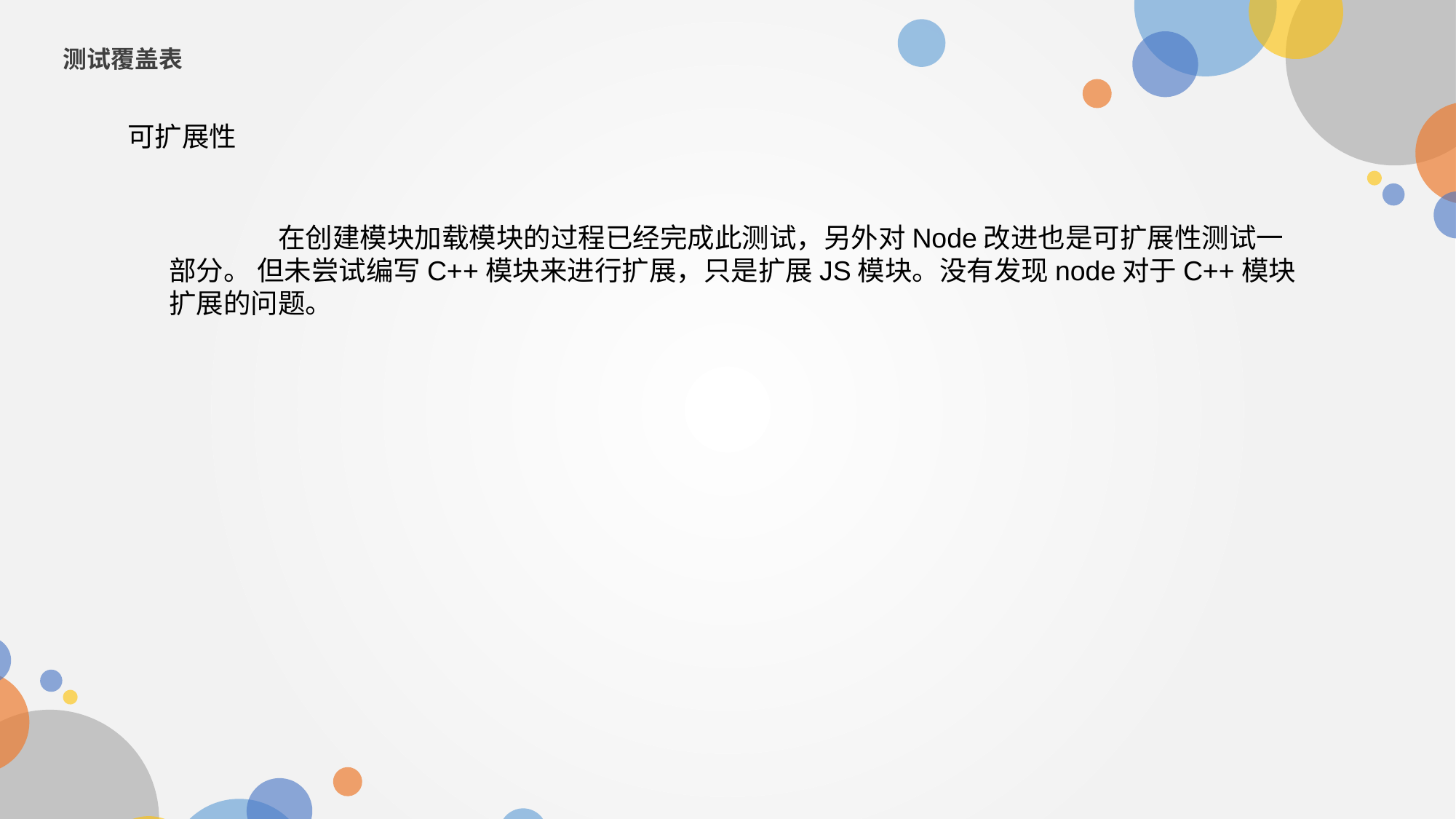

测试覆盖表

可扩展性
	在创建模块加载模块的过程已经完成此测试，另外对Node改进也是可扩展性测试一部分。 但未尝试编写C++模块来进行扩展，只是扩展JS模块。没有发现node对于C++模块扩展的问题。